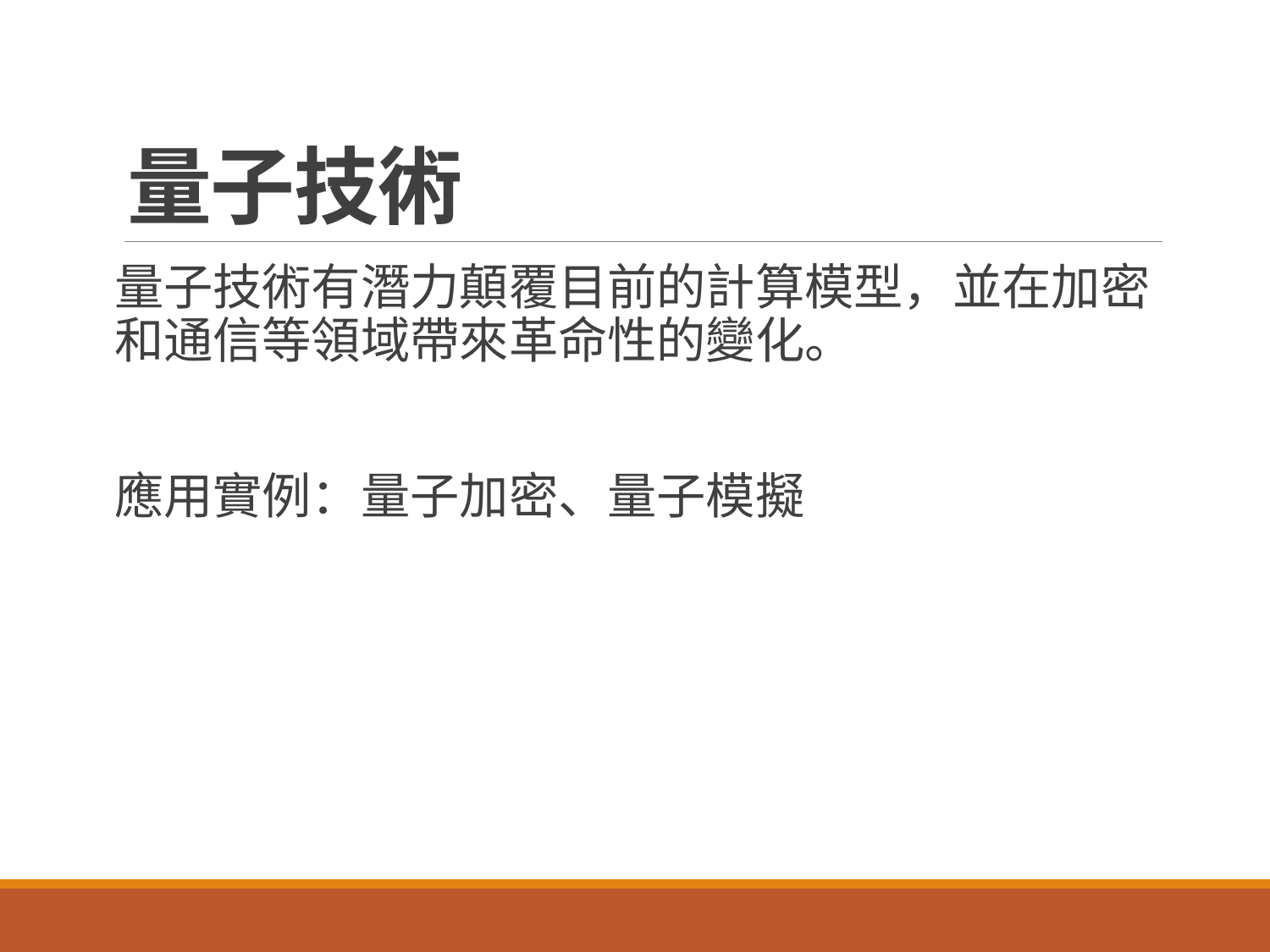

# 量子技術
量子技術有潛力顛覆目前的計算模型，並在加密和通信等領域帶來革命性的變化。

應用實例：量子加密、量子模擬